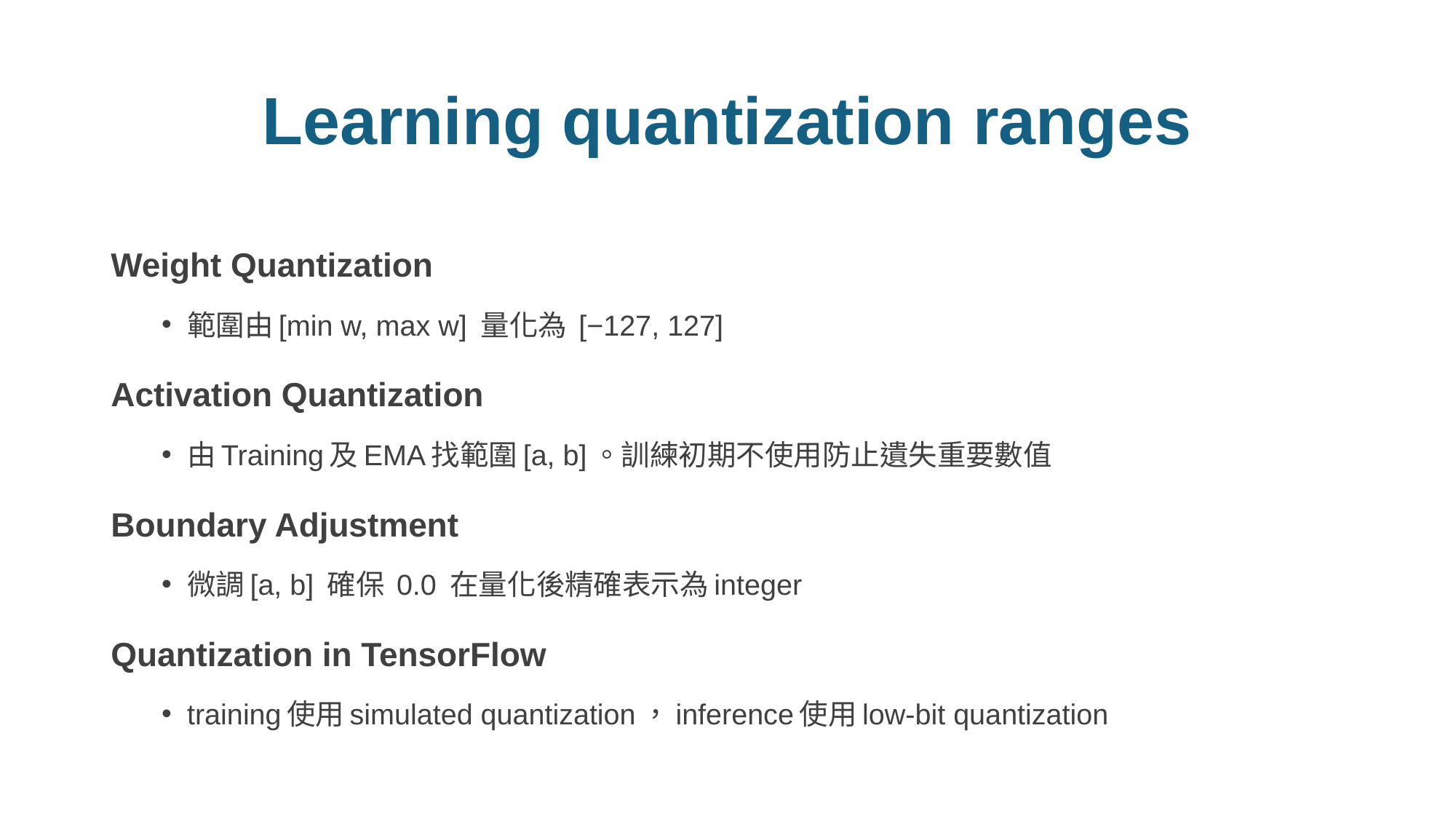

# Learning quantization ranges
Weight Quantization
範圍由[min w, max w] 量化為 [−127, 127]
Activation Quantization
由Training及EMA找範圍[a, b]。訓練初期不使用防止遺失重要數值
Boundary Adjustment
微調[a, b] 確保 0.0 在量化後精確表示為integer
Quantization in TensorFlow
training使用simulated quantization，inference使用low-bit quantization